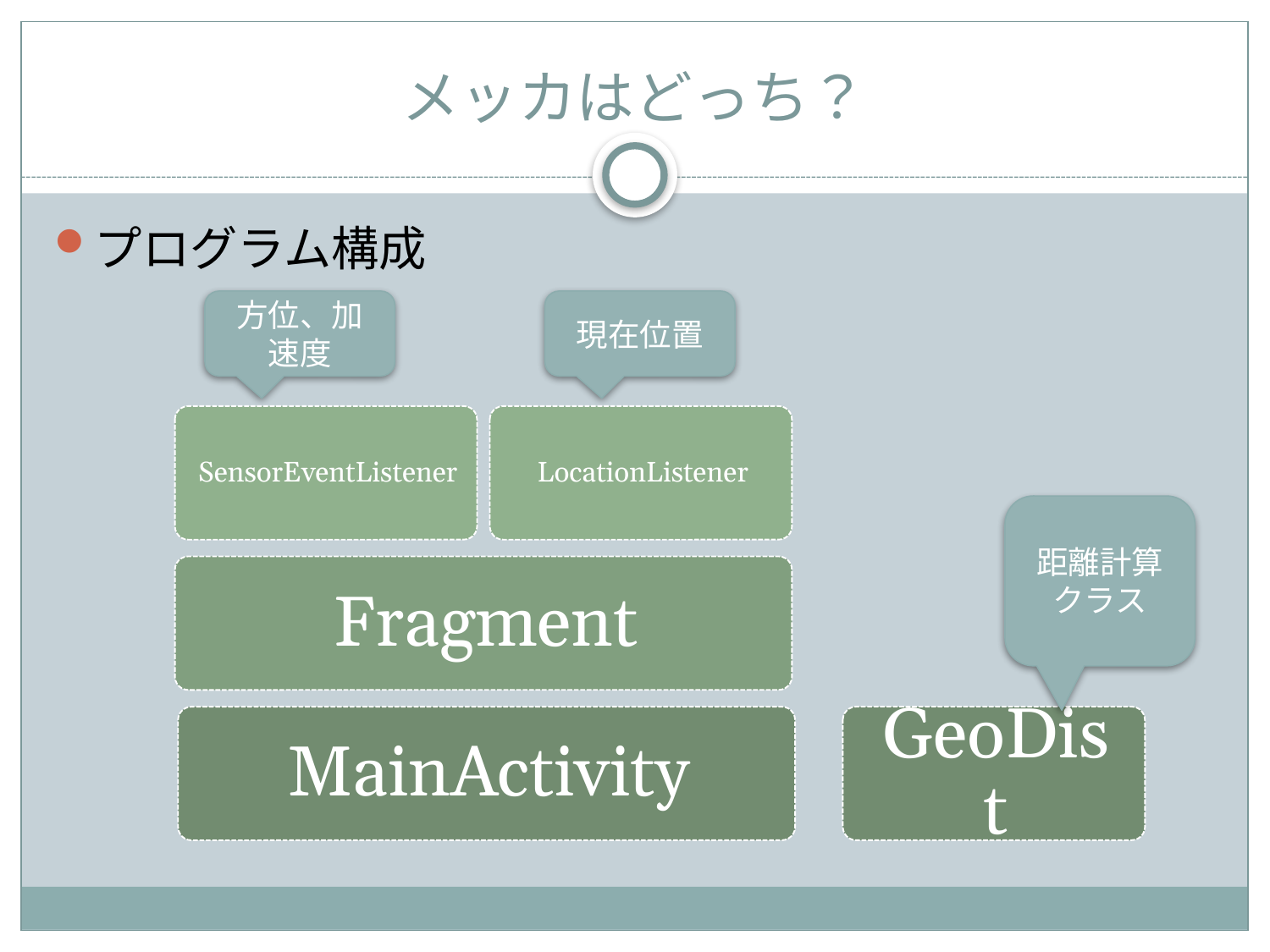

# メッカはどっち？
プログラム構成
方位、加速度
現在位置
MainActivity
Fragment
SensorEventListener
LocationListener
GeoDist
距離計算クラス